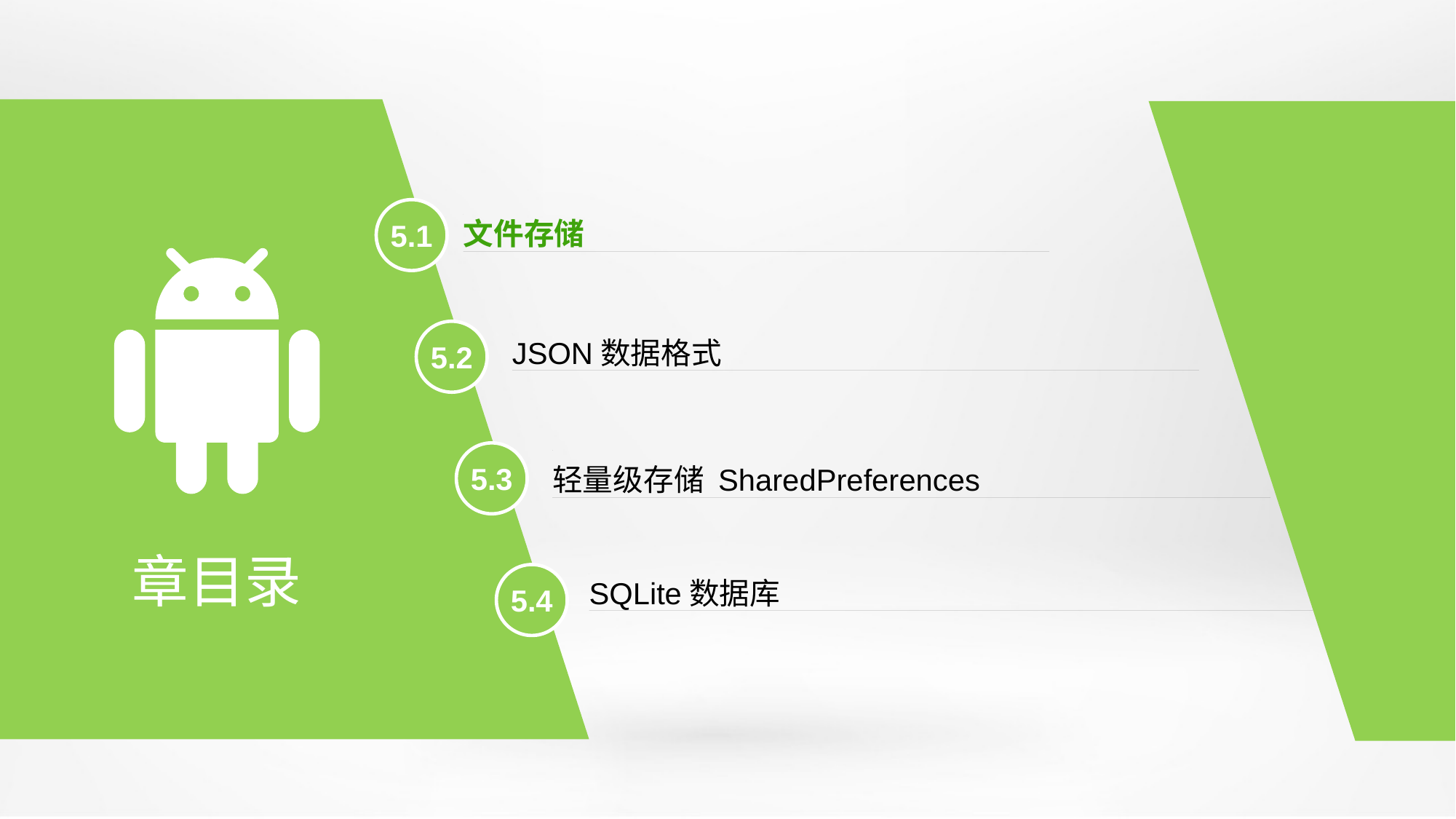

5.1
文件存储

5.2
JSON数据格式
5.3
轻量级存储 SharedPreferences
章目录
5.4
SQLite数据库